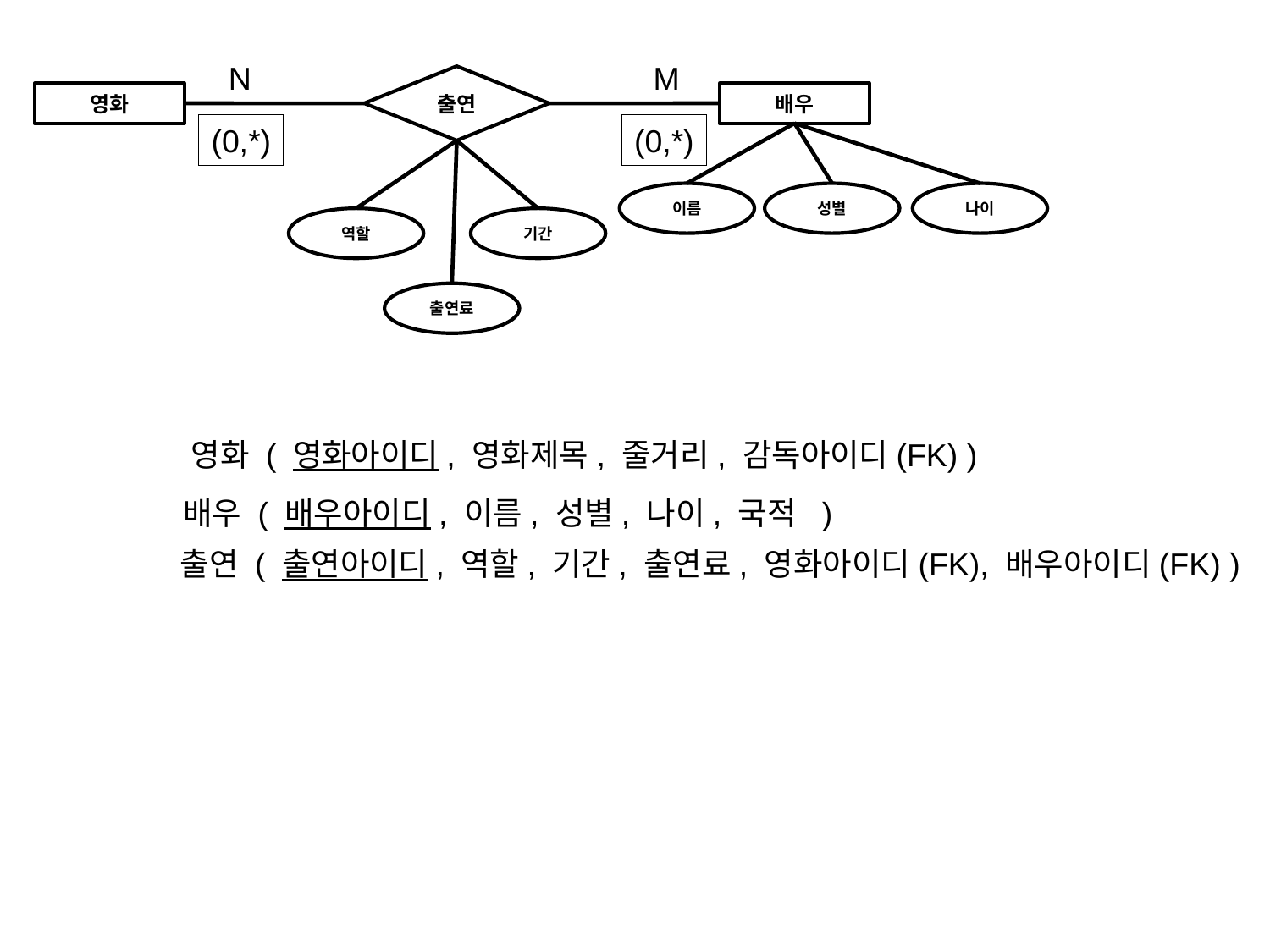

N
M
출연
영화
배우
(0,*)
(0,*)
이름
성별
나이
역할
기간
출연료
영화 ( 영화아이디, 영화제목, 줄거리, 감독아이디(FK) )
배우 ( 배우아이디, 이름, 성별, 나이, 국적  )
출연 ( 출연아이디, 역할, 기간, 출연료, 영화아이디(FK), 배우아이디(FK) )